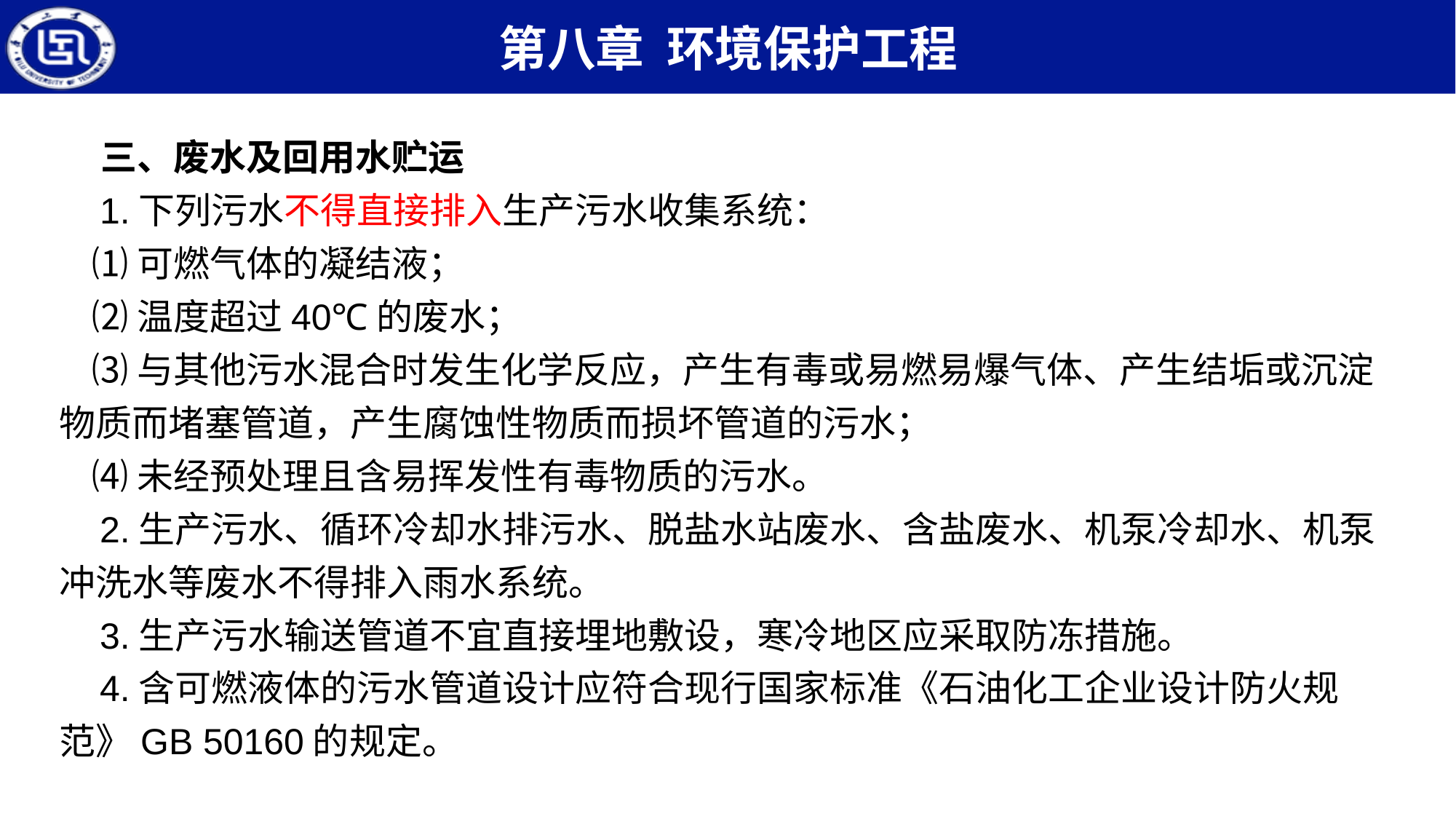

三、废水及回用水贮运
    1.下列污水不得直接排入生产污水收集系统：
    ⑴可燃气体的凝结液；
    ⑵温度超过40℃的废水；
    ⑶与其他污水混合时发生化学反应，产生有毒或易燃易爆气体、产生结垢或沉淀物质而堵塞管道，产生腐蚀性物质而损坏管道的污水；
    ⑷未经预处理且含易挥发性有毒物质的污水。
    2.生产污水、循环冷却水排污水、脱盐水站废水、含盐废水、机泵冷却水、机泵冲洗水等废水不得排入雨水系统。
    3.生产污水输送管道不宜直接埋地敷设，寒冷地区应采取防冻措施。
    4.含可燃液体的污水管道设计应符合现行国家标准《石油化工企业设计防火规范》GB 50160的规定。